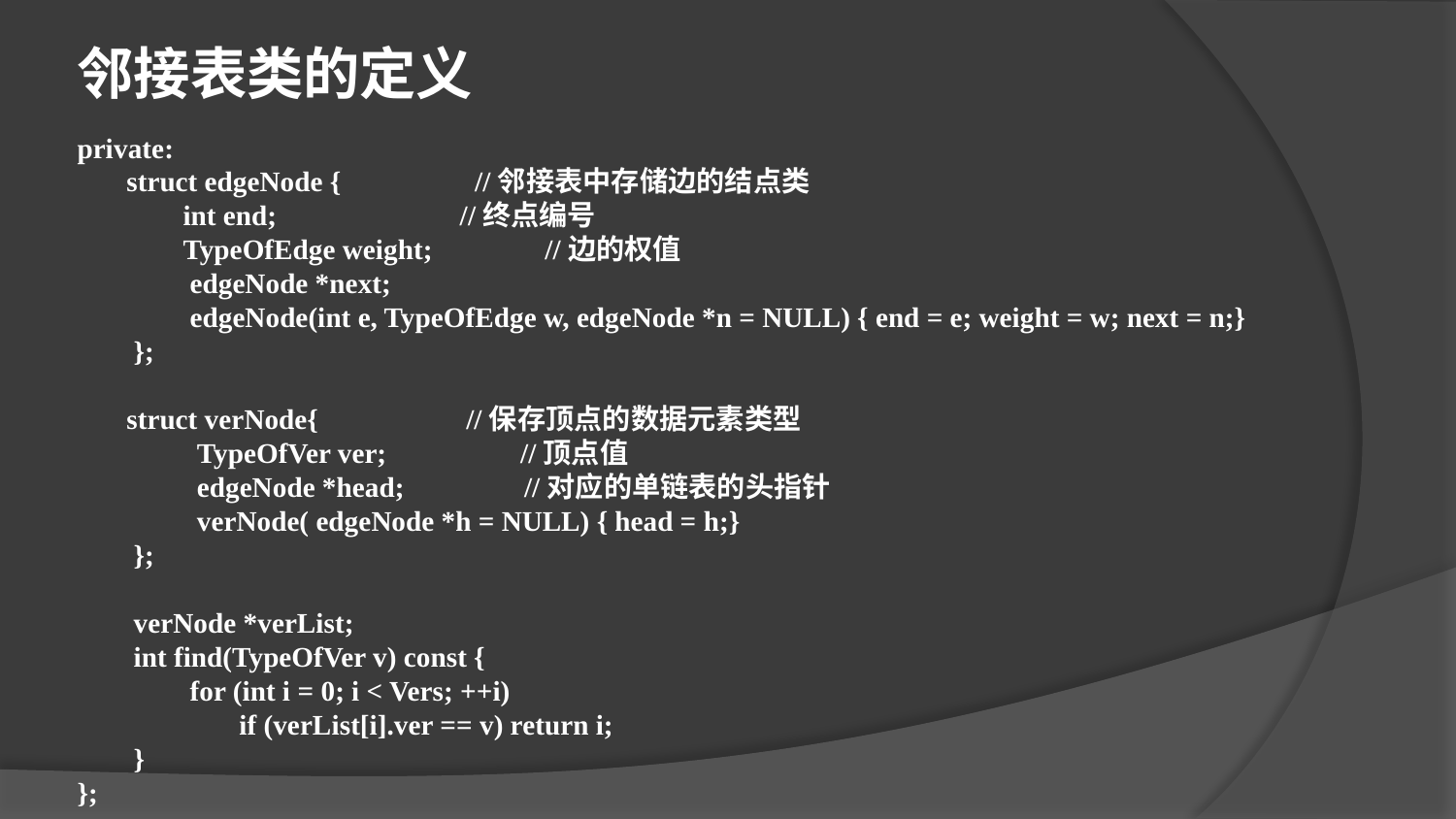

邻接表类的定义
private:
       struct edgeNode {                   //邻接表中存储边的结点类
               int end;                          //终点编号
               TypeOfEdge weight;                //边的权值
                edgeNode *next;
                edgeNode(int e, TypeOfEdge w, edgeNode *n = NULL) { end = e; weight = w; next = n;}
        };

       struct verNode{                     //保存顶点的数据元素类型
                 TypeOfVer ver;                   //顶点值
                 edgeNode *head;                 //对应的单链表的头指针
                 verNode( edgeNode *h = NULL) { head = h;}
        };

        verNode *verList;
        int find(TypeOfVer v) const {
                for (int i = 0; i < Vers; ++i)
                       if (verList[i].ver == v) return i;
        }
};